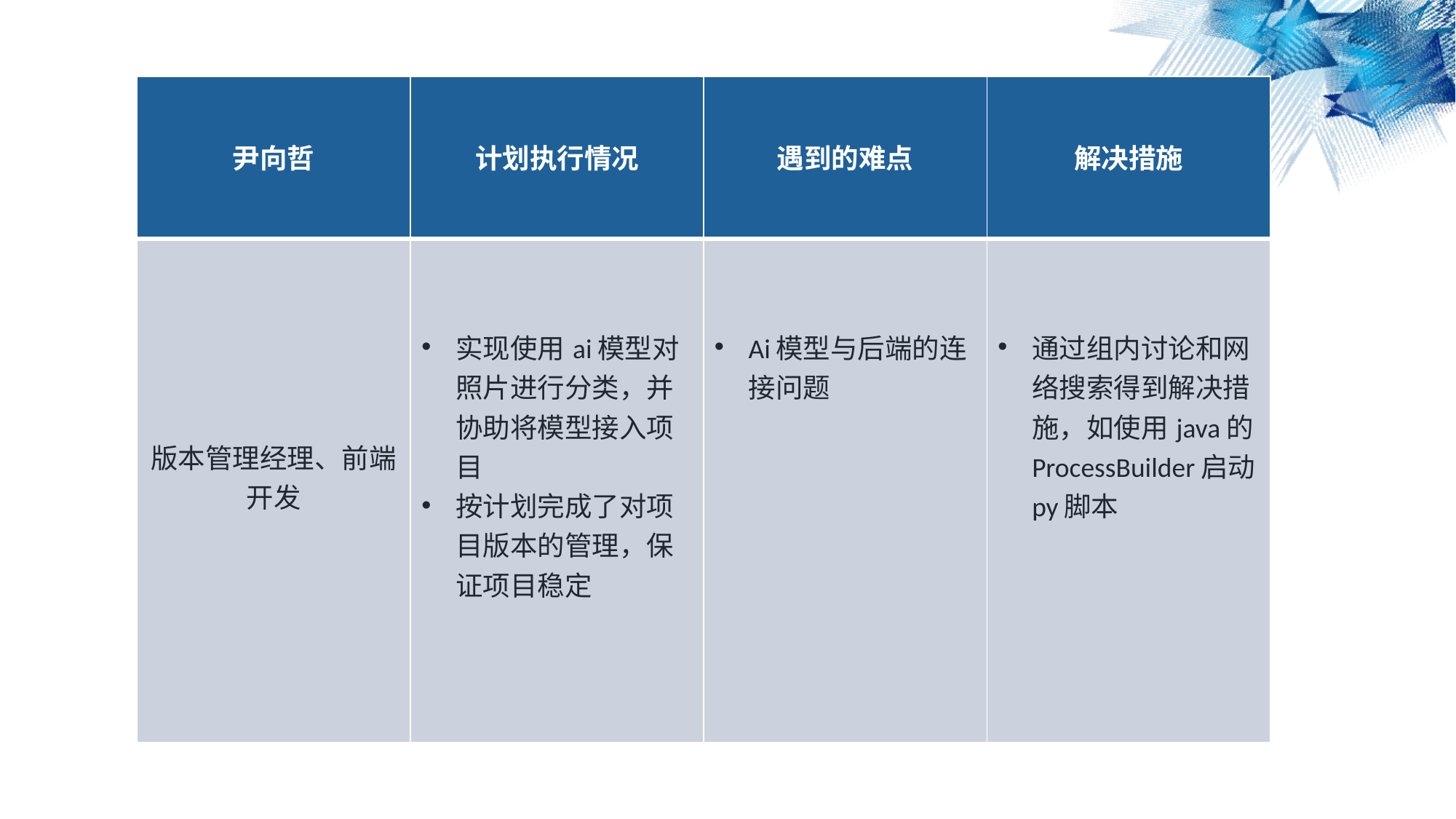

| 尹向哲 | 计划执行情况 | 遇到的难点 | 解决措施 |
| --- | --- | --- | --- |
| 版本管理经理、前端开发 | 实现使用ai模型对照片进行分类，并协助将模型接入项目 按计划完成了对项目版本的管理，保证项目稳定 | Ai模型与后端的连接问题 | 通过组内讨论和网络搜索得到解决措施，如使用java的ProcessBuilder启动py脚本 |